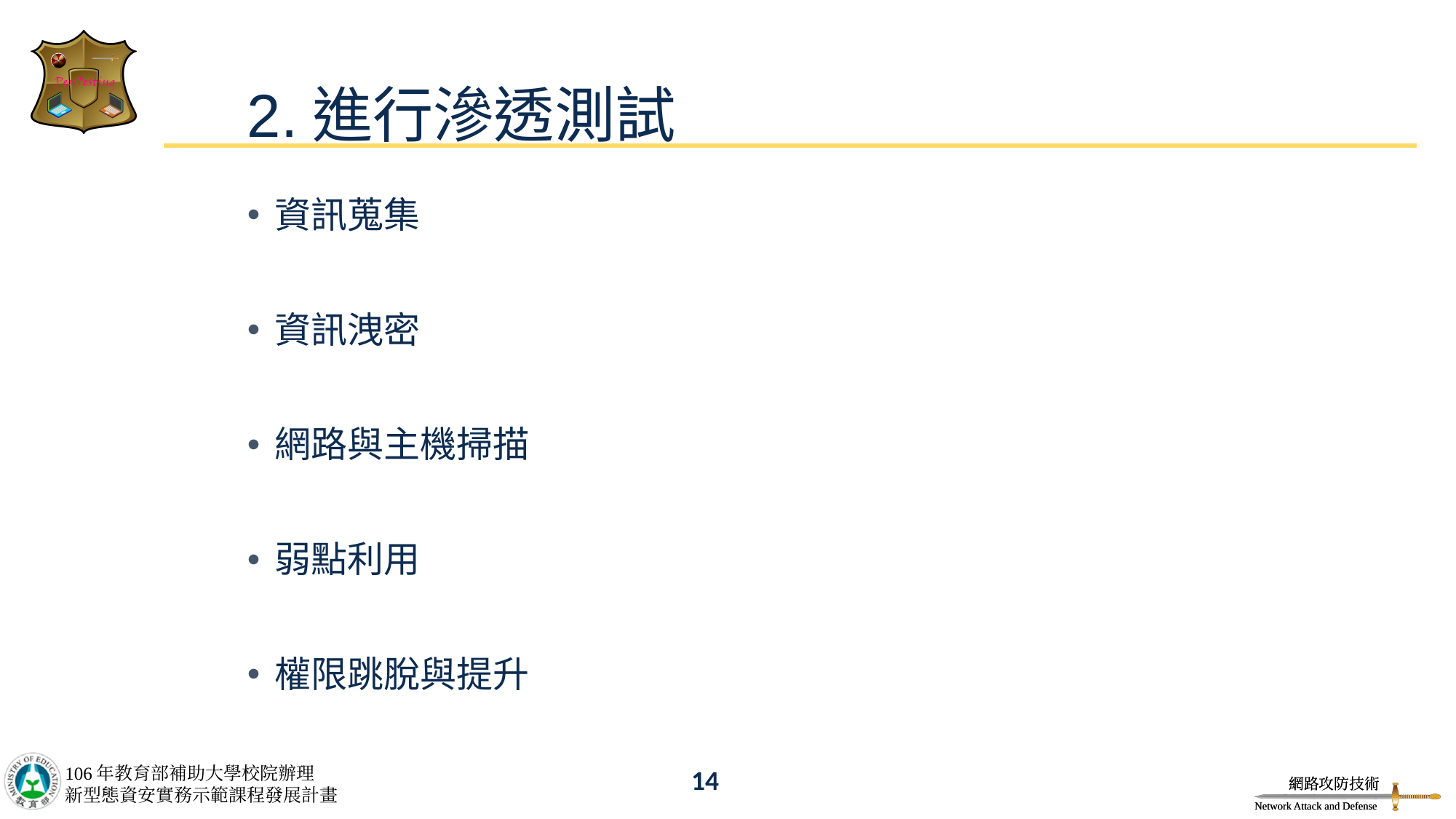

# 2.進行滲透測試
資訊蒐集

資訊洩密

網路與主機掃描

弱點利用

權限跳脫與提升